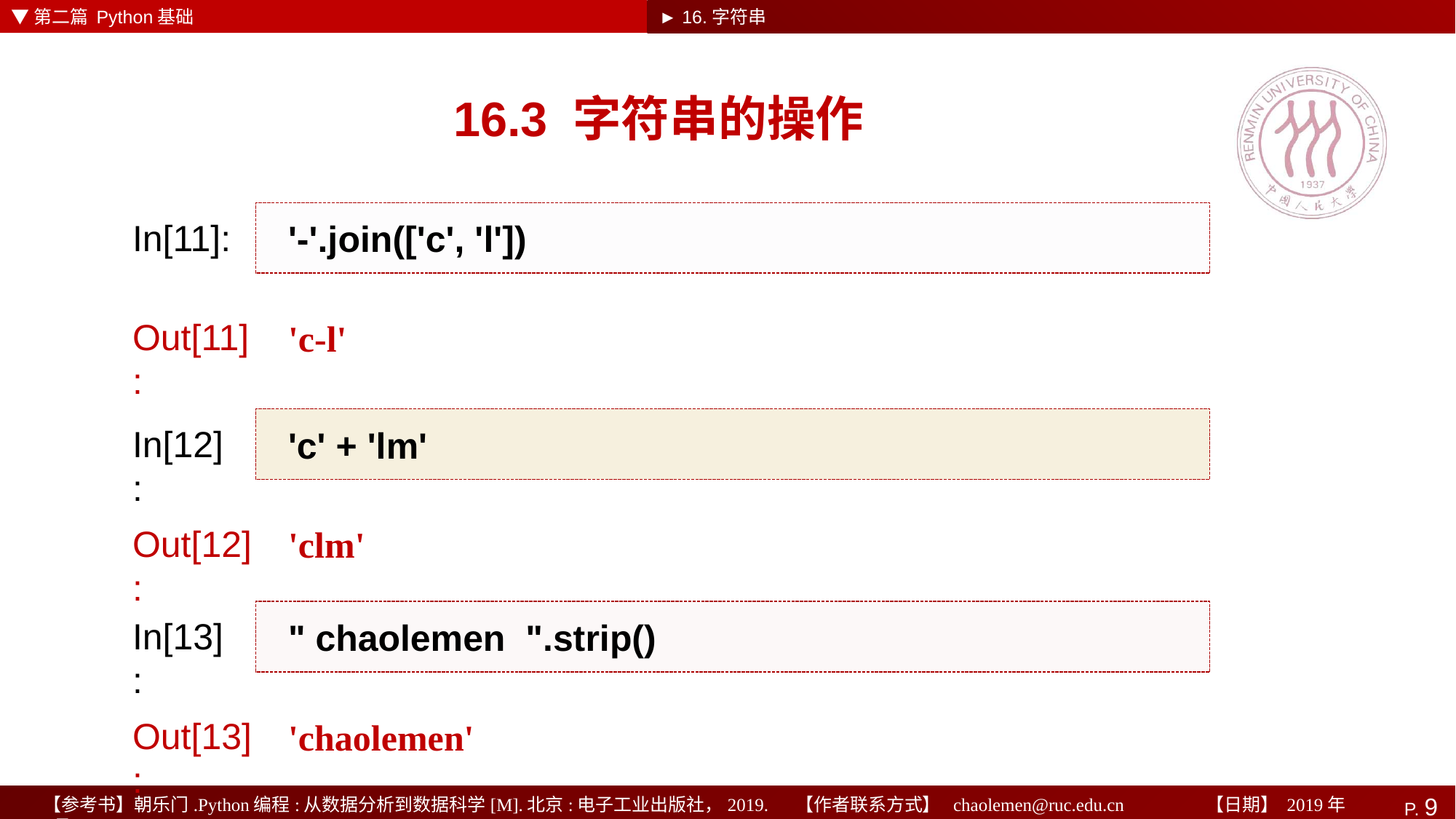

▼第二篇 Python基础
► 16.字符串
# 16.3 字符串的操作
'-'.join(['c', 'l'])
In[11]:
'c-l'
Out[11]:
'c' + 'lm'
In[12]:
'clm'
Out[12]:
" chaolemen  ".strip()
In[13]:
'chaolemen'
Out[13]: